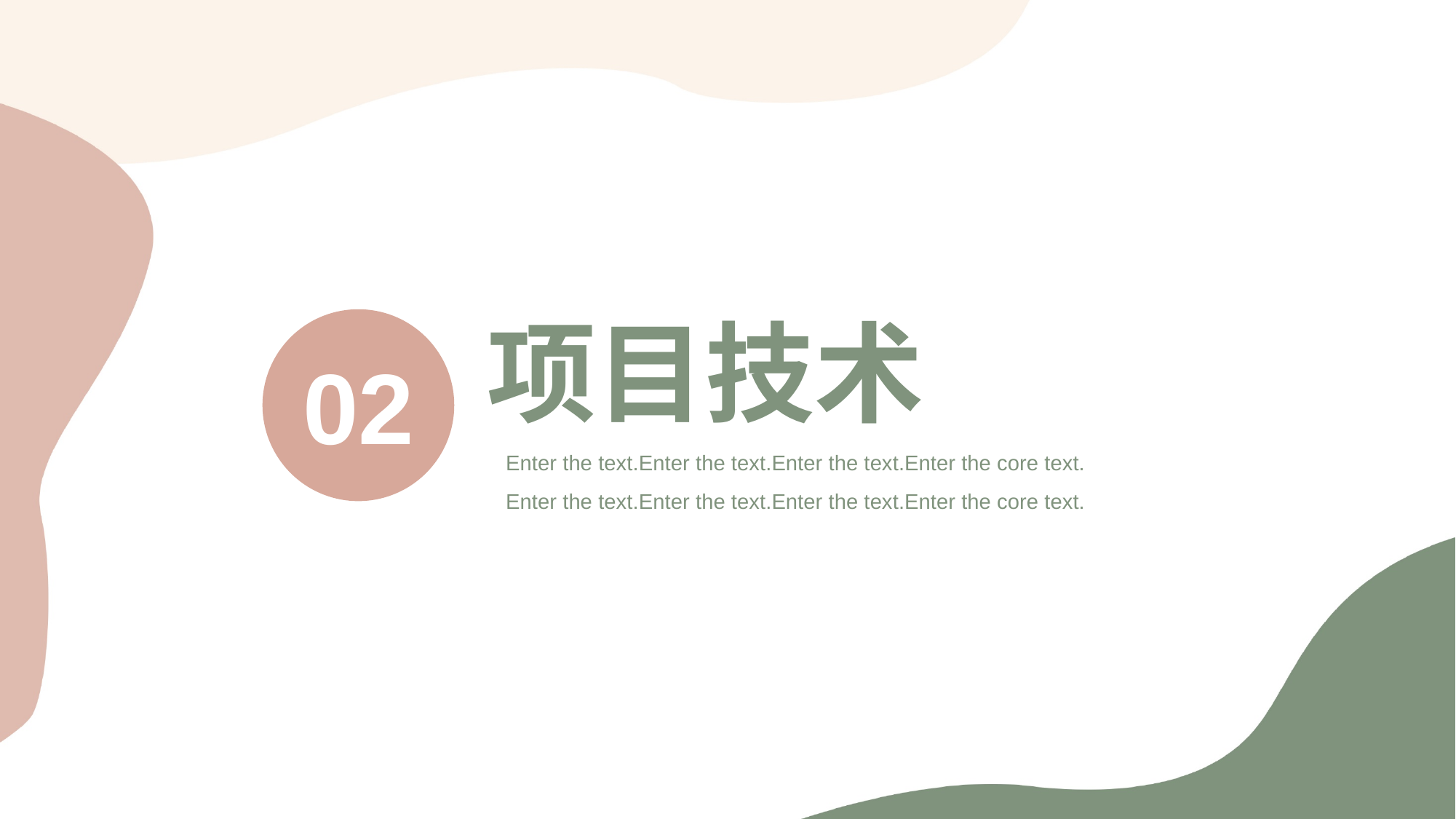

项目技术

02
Enter the text.Enter the text.Enter the text.Enter the core text.
Enter the text.Enter the text.Enter the text.Enter the core text.